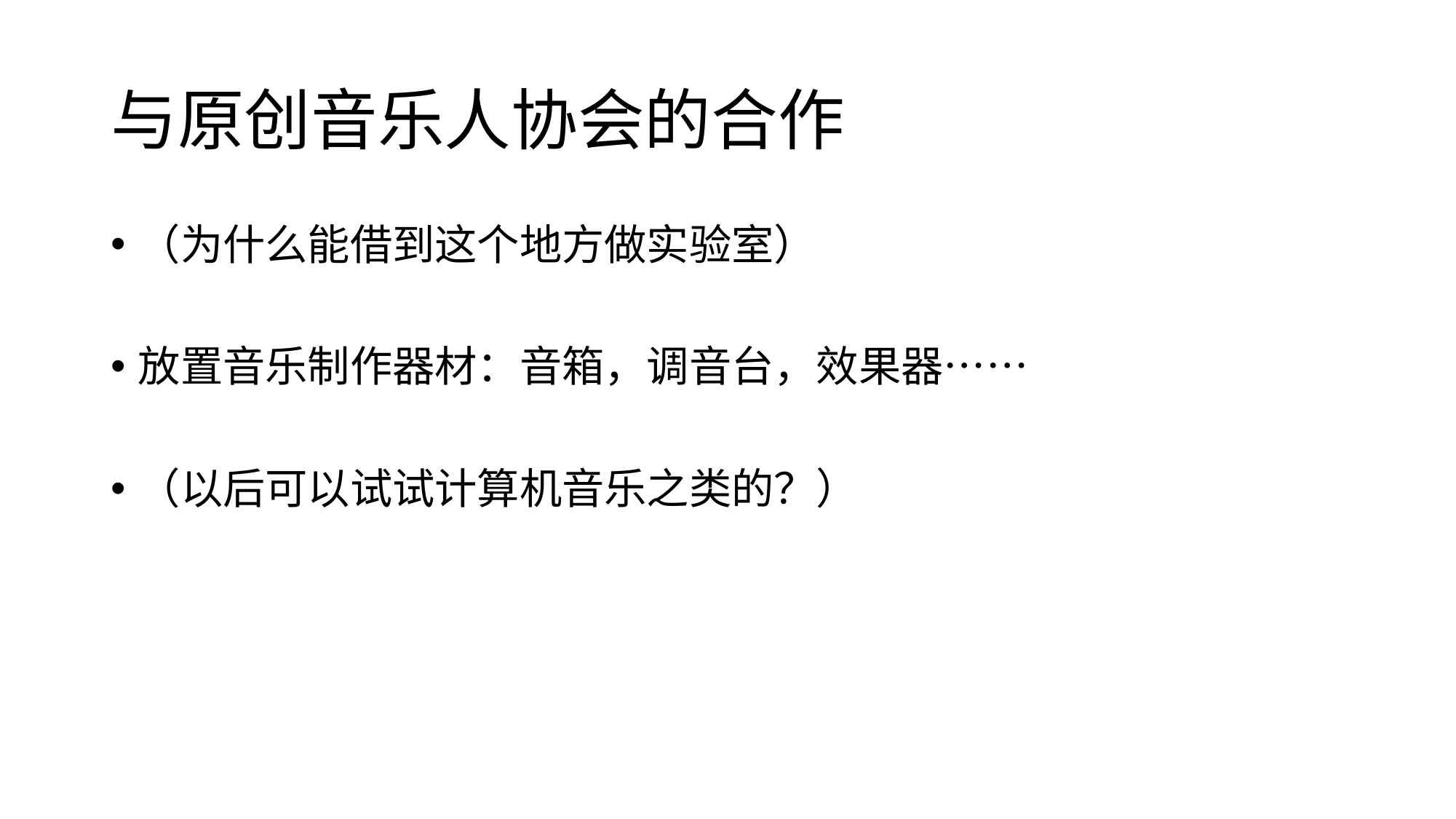

# 与原创音乐人协会的合作
（为什么能借到这个地方做实验室）

放置音乐制作器材：音箱，调音台，效果器……

（以后可以试试计算机音乐之类的？）